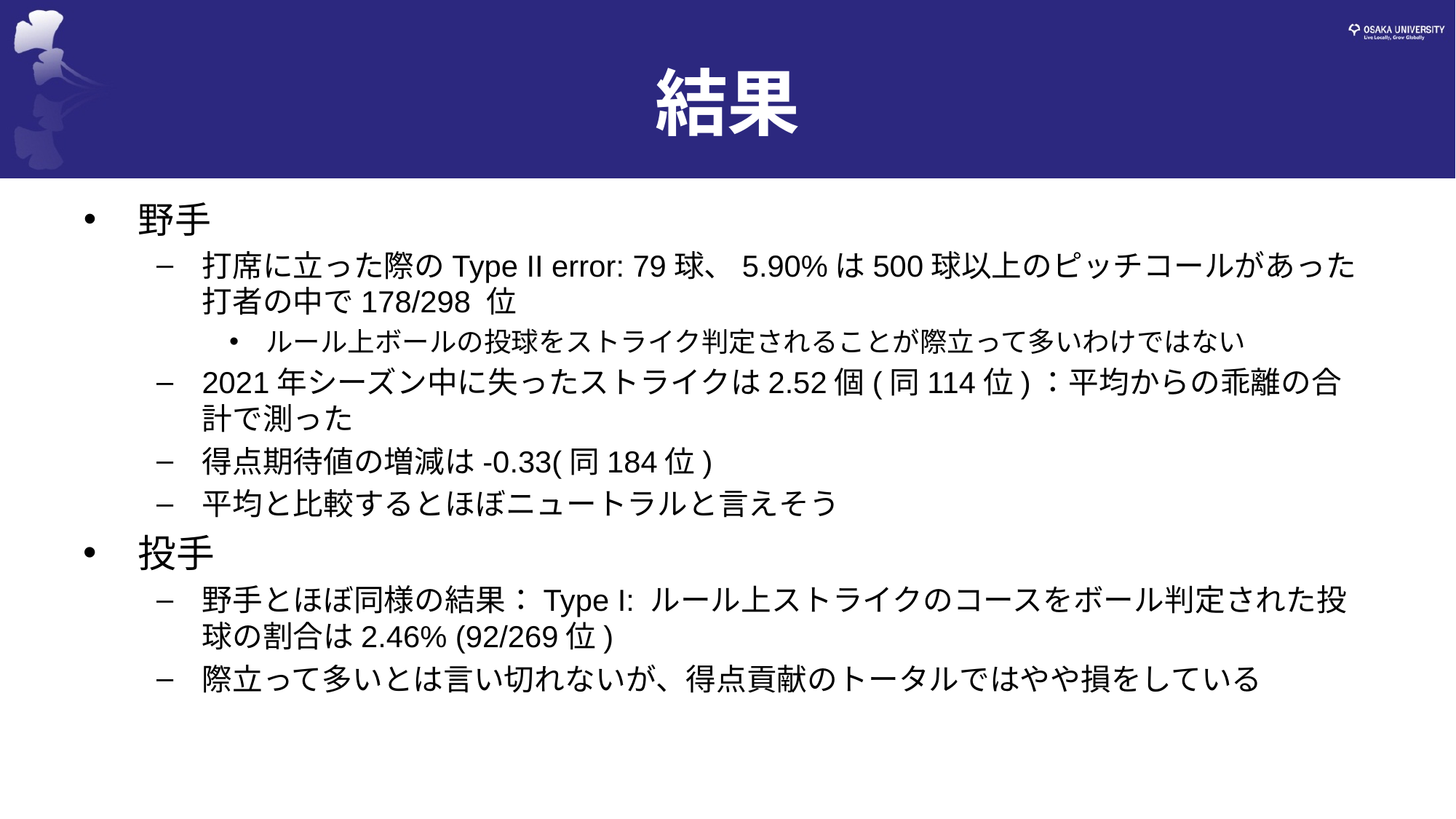

# 結果
野手
打席に立った際のType II error: 79球、5.90%は500球以上のピッチコールがあった打者の中で178/298 位
ルール上ボールの投球をストライク判定されることが際立って多いわけではない
2021年シーズン中に失ったストライクは2.52個(同114位)：平均からの乖離の合計で測った
得点期待値の増減は-0.33(同184位)
平均と比較するとほぼニュートラルと言えそう
投手
野手とほぼ同様の結果：Type I: ルール上ストライクのコースをボール判定された投球の割合は2.46% (92/269位)
際立って多いとは言い切れないが、得点貢献のトータルではやや損をしている